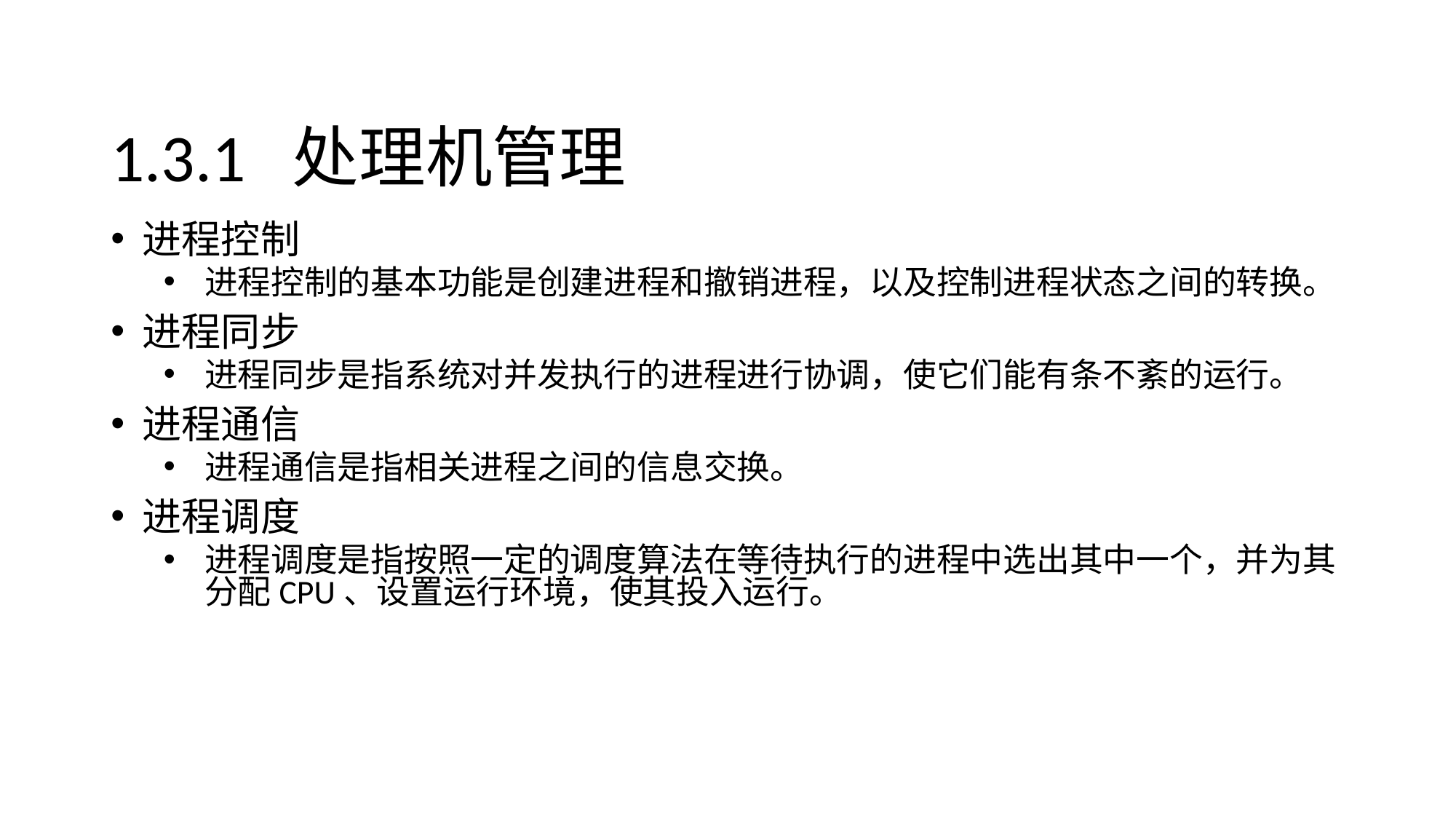

# 1.3.1  处理机管理
进程控制
进程控制的基本功能是创建进程和撤销进程，以及控制进程状态之间的转换。
进程同步
进程同步是指系统对并发执行的进程进行协调，使它们能有条不紊的运行。
进程通信
进程通信是指相关进程之间的信息交换。
进程调度
进程调度是指按照一定的调度算法在等待执行的进程中选出其中一个，并为其分配CPU、设置运行环境，使其投入运行。
2